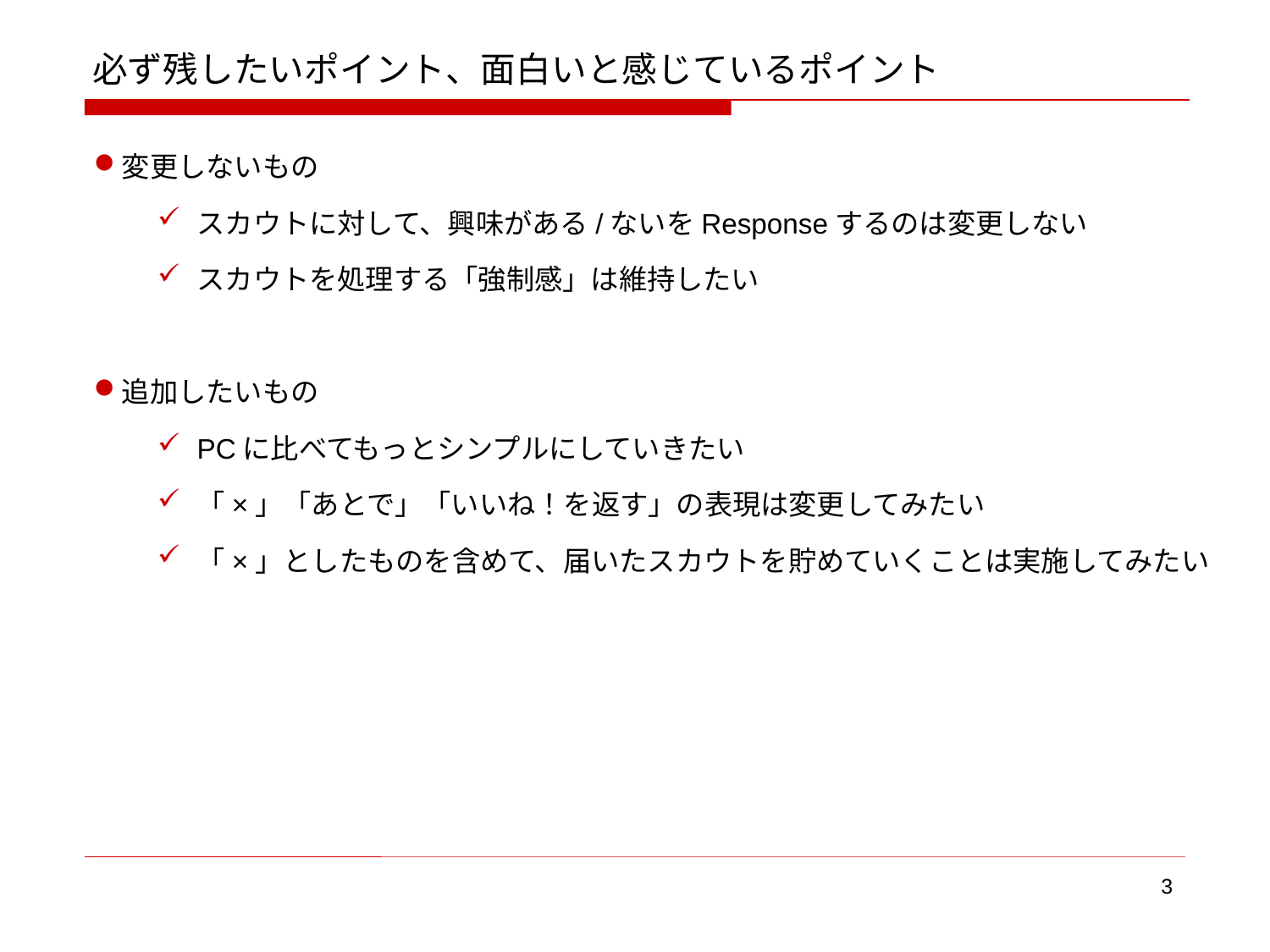

必ず残したいポイント、面白いと感じているポイント
変更しないもの
スカウトに対して、興味がある/ないをResponseするのは変更しない
スカウトを処理する「強制感」は維持したい

追加したいもの
PCに比べてもっとシンプルにしていきたい
「×」「あとで」「いいね！を返す」の表現は変更してみたい
「×」としたものを含めて、届いたスカウトを貯めていくことは実施してみたい
3